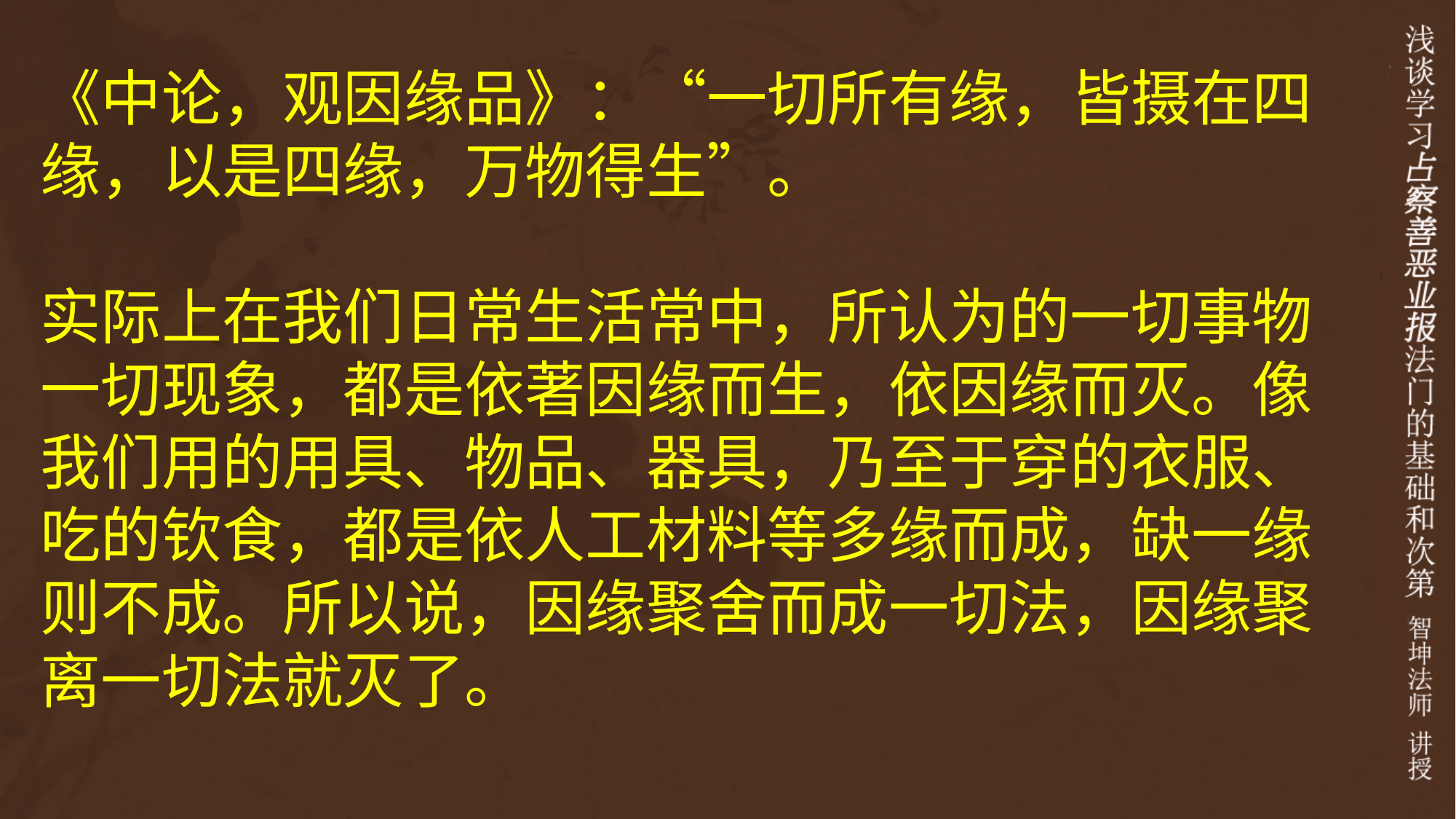

《中论，观因缘品》：“一切所有缘，皆摄在四缘，以是四缘，万物得生”。

实际上在我们日常生活常中，所认为的一切事物一切现象，都是依著因缘而生，依因缘而灭。像我们用的用具、物品、器具，乃至于穿的衣服、吃的钦食，都是依人工材料等多缘而成，缺一缘则不成。所以说，因缘聚舍而成一切法，因缘聚离一切法就灭了。